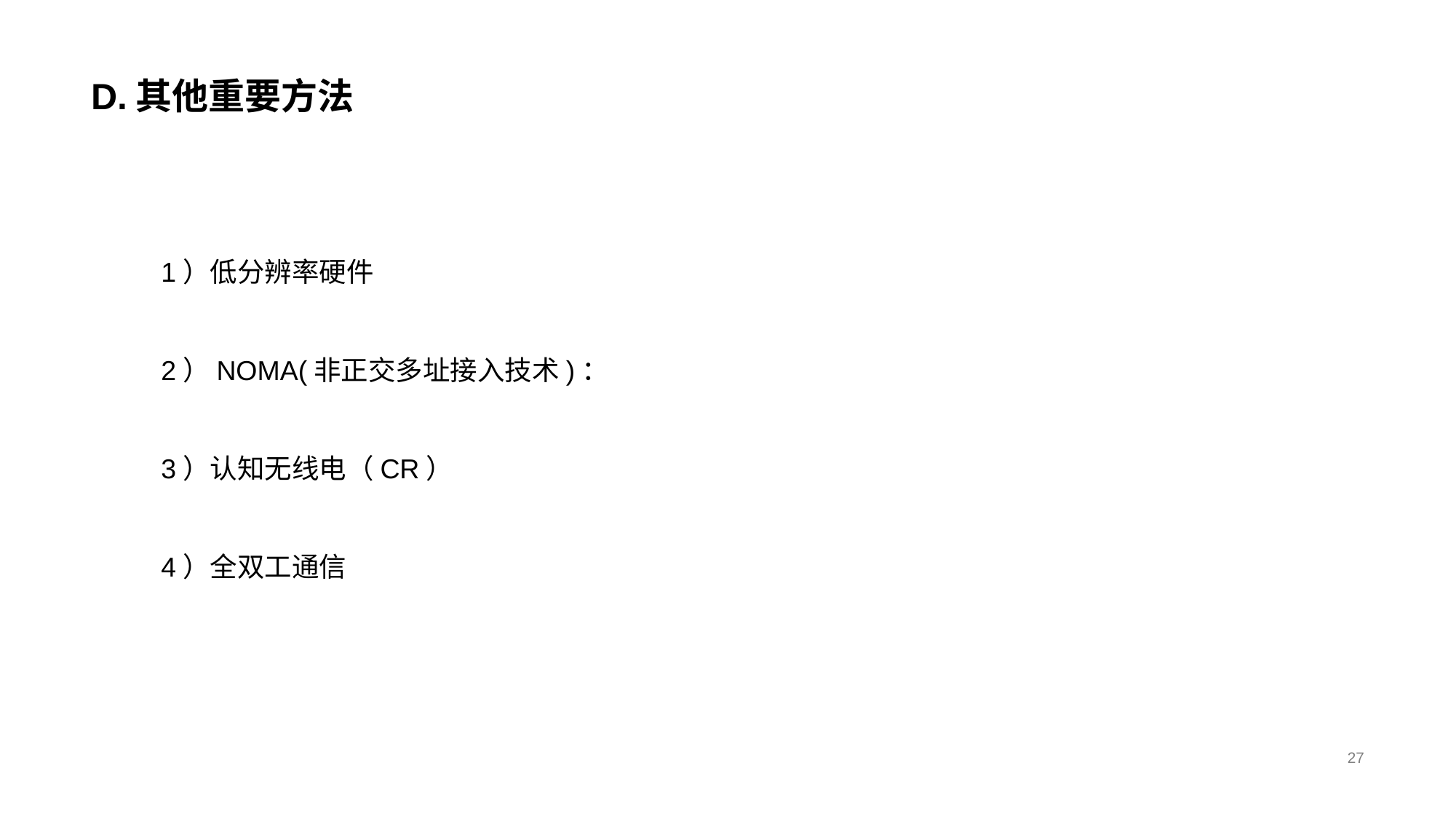

# D.其他重要方法
1）低分辨率硬件

2）NOMA(非正交多址接入技术)：

3）认知无线电（CR）

4）全双工通信
27